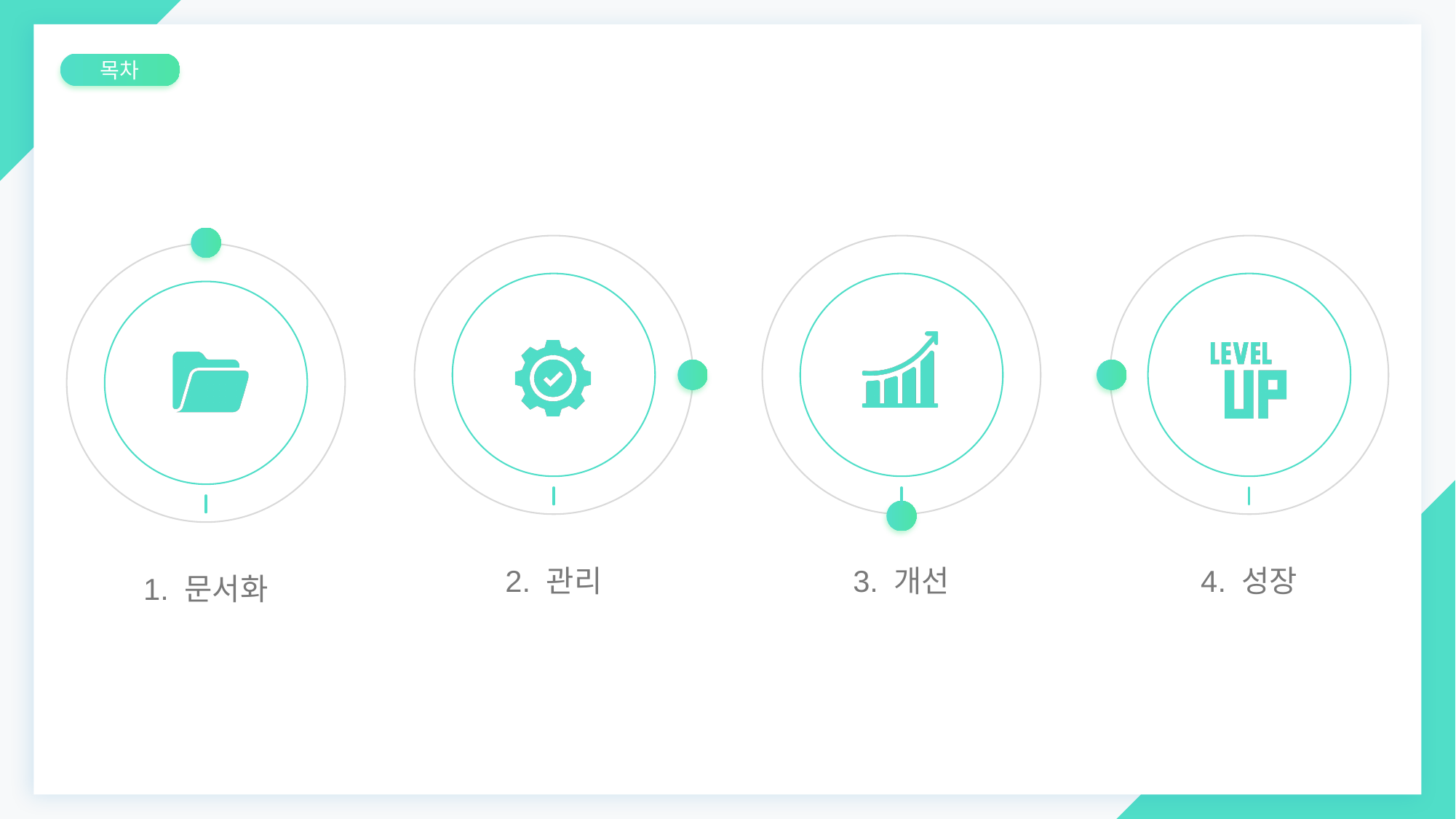

목차

1. 문서화

2. 관리

3. 개선

4. 성장